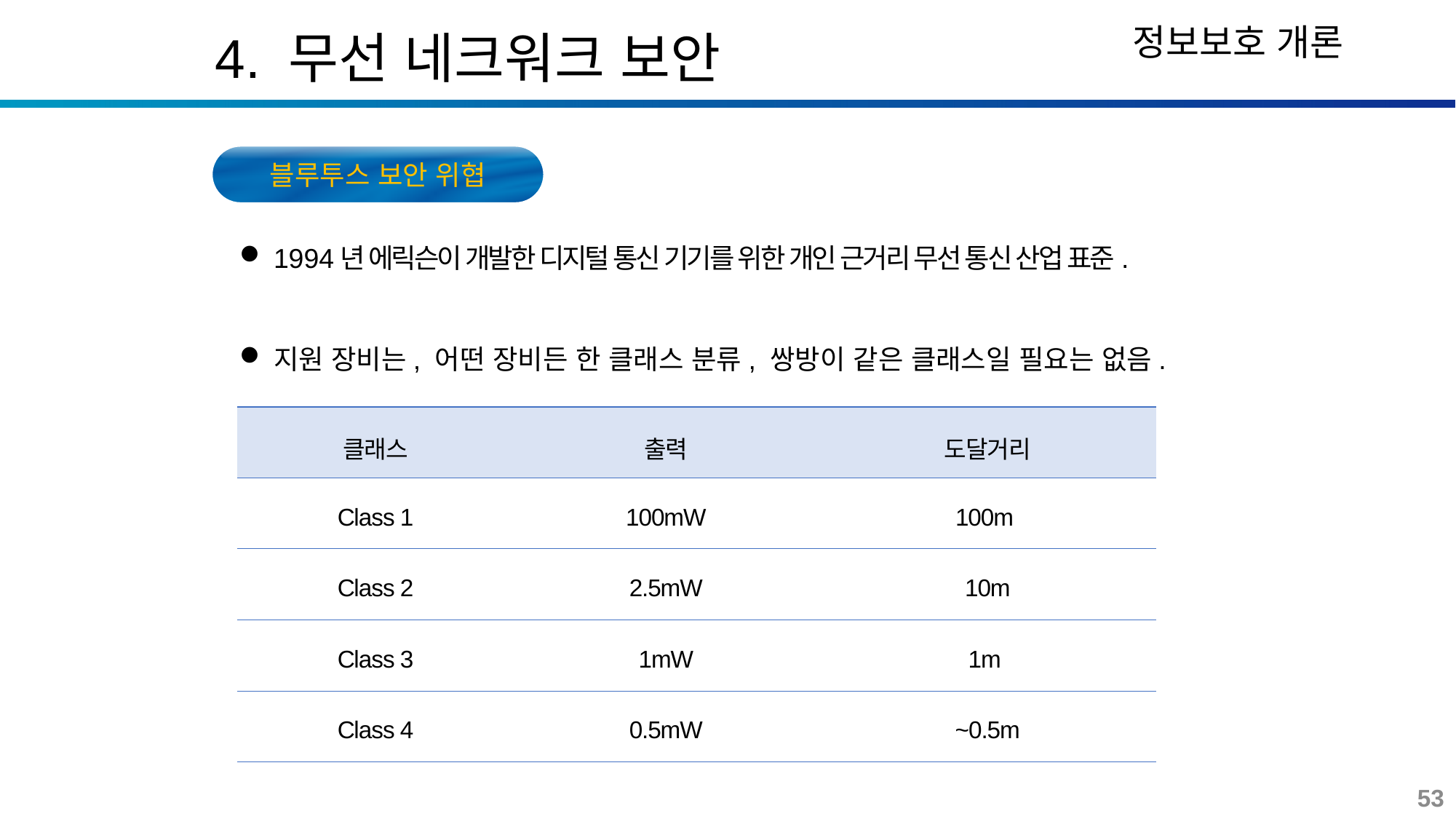

4. 무선 네크워크 보안
블루투스 보안 위협

1994년 에릭슨이 개발한 디지털 통신 기기를 위한 개인 근거리 무선 통신 산업 표준.

지원 장비는, 어떤 장비든 한 클래스 분류, 쌍방이 같은 클래스일 필요는 없음.
| 클래스 | 출력 | 도달거리 |
| --- | --- | --- |
| Class 1 | 100mW | 100m |
| Class 2 | 2.5mW | 10m |
| Class 3 | 1mW | 1m |
| Class 4 | 0.5mW | ~0.5m |

53